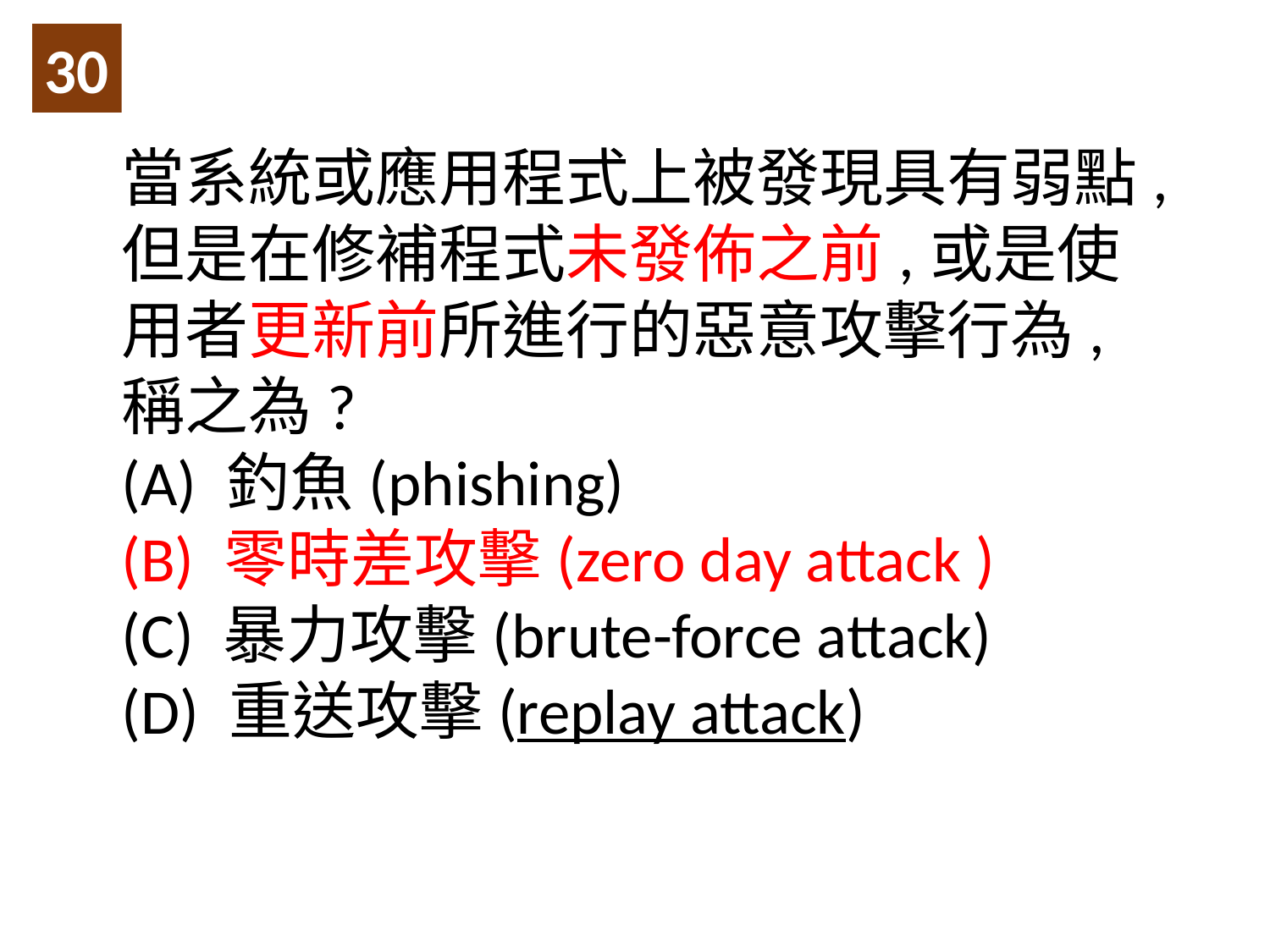

30
當系統或應用程式上被發現具有弱點,但是在修補程式未發佈之前,或是使用者更新前所進行的惡意攻擊行為,稱之為?
(A) 釣魚(phishing)
(B) 零時差攻擊(zero day attack )
(C) 暴力攻擊(brute-force attack)
(D) 重送攻擊(replay attack)